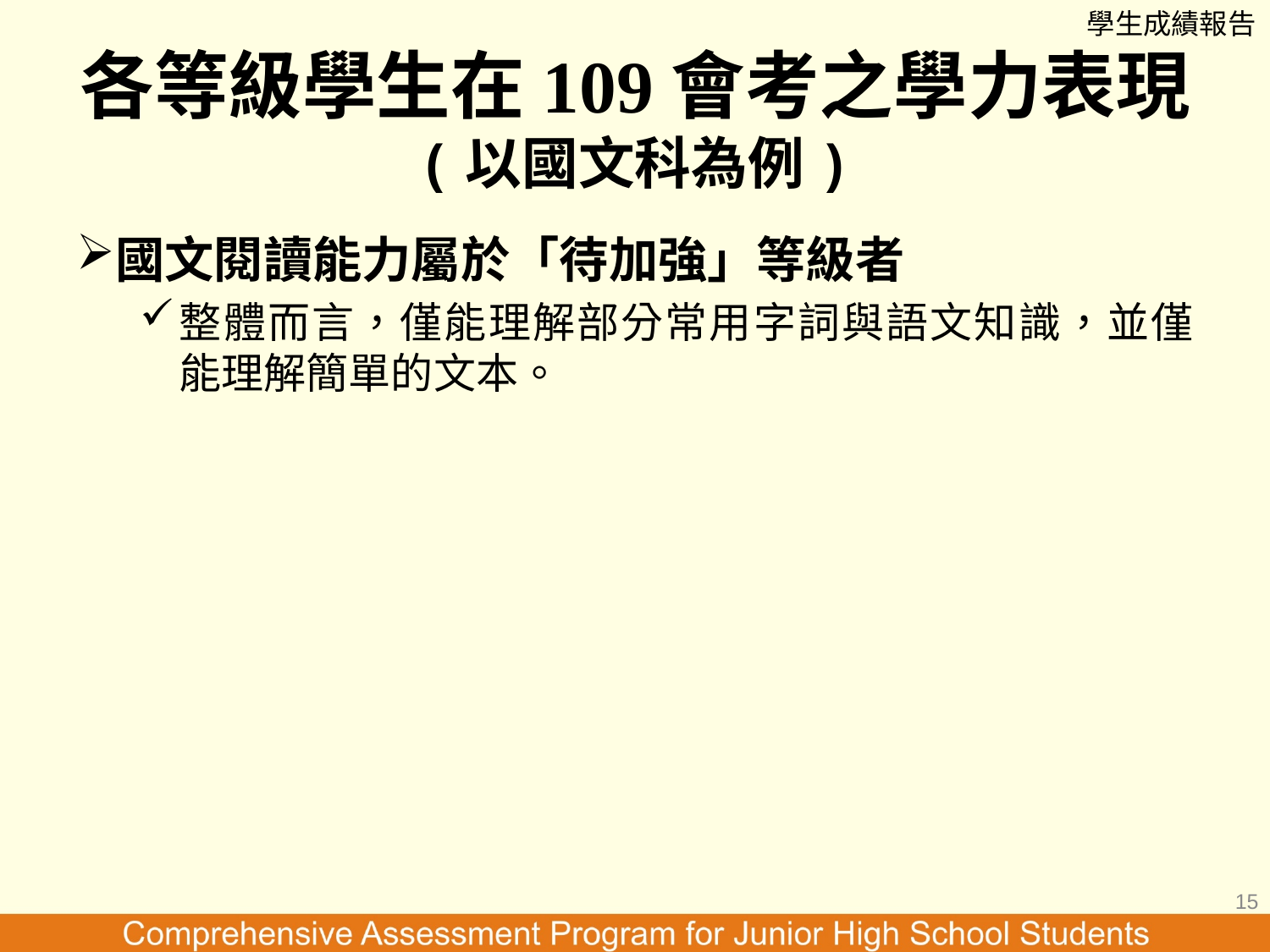

學生成績報告
# 各等級學生在109會考之學力表現 (以國文科為例)
國文閱讀能力屬於「待加強」等級者
整體而言，僅能理解部分常用字詞與語文知識，並僅能理解簡單的文本。

15